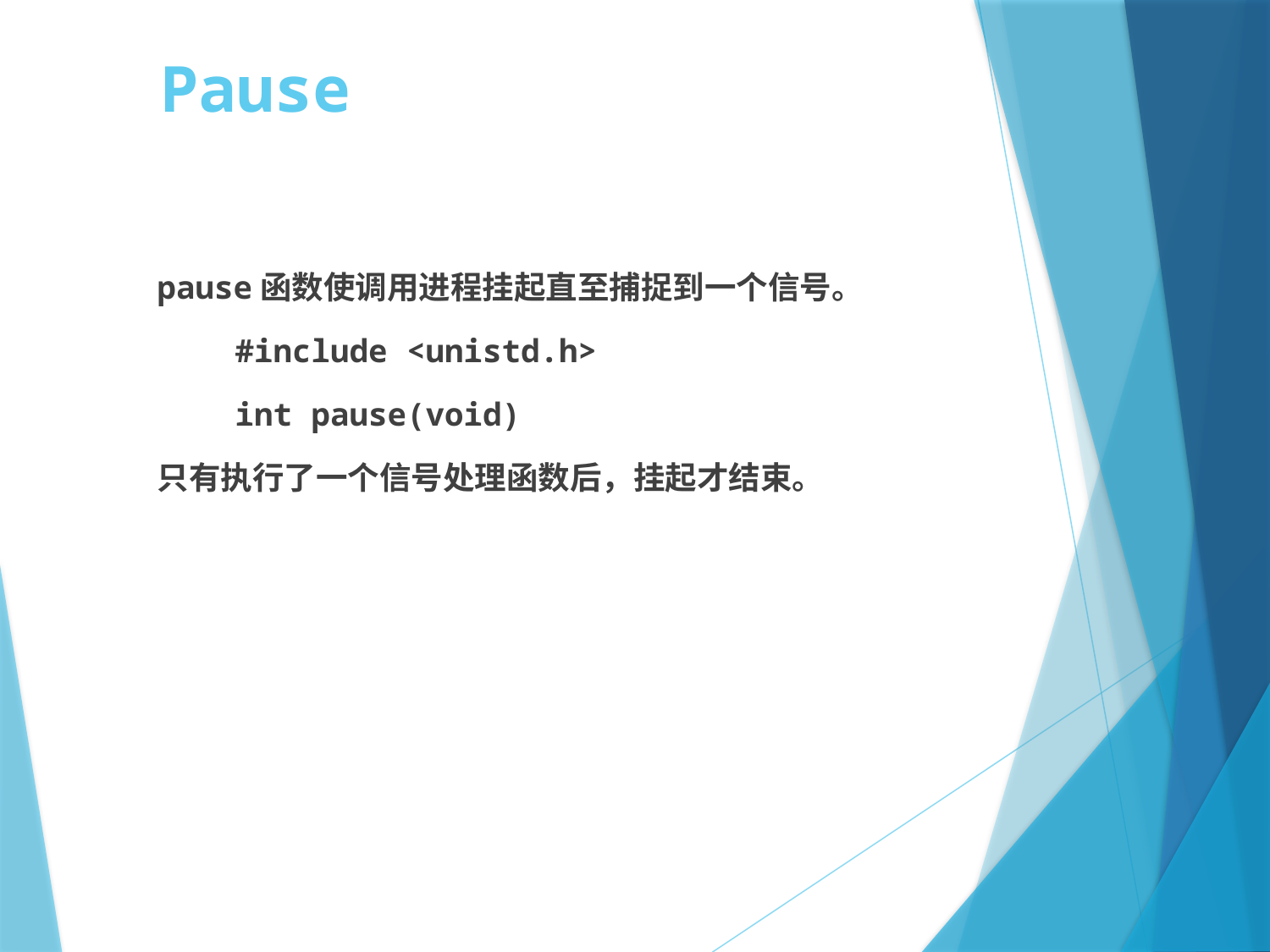

# Pause
pause函数使调用进程挂起直至捕捉到一个信号。
	#include <unistd.h>
	int pause(void)
只有执行了一个信号处理函数后，挂起才结束。